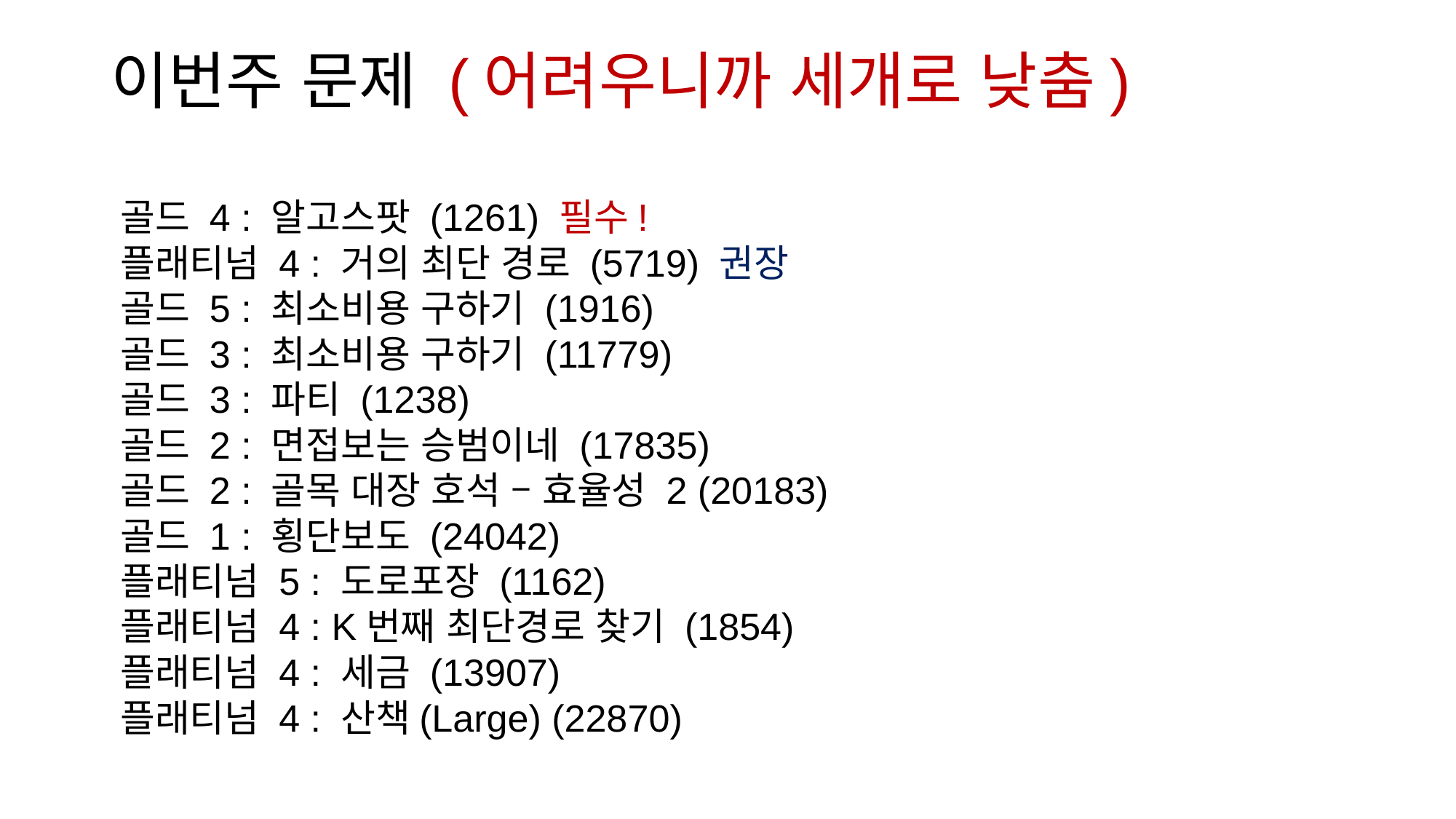

# 이번주 문제 (어려우니까 세개로 낮춤)
골드 4 : 알고스팟 (1261) 필수!
플래티넘 4 : 거의 최단 경로 (5719) 권장
골드 5 : 최소비용 구하기 (1916)
골드 3 : 최소비용 구하기 (11779)
골드 3 : 파티 (1238)
골드 2 : 면접보는 승범이네 (17835)
골드 2 : 골목 대장 호석 – 효율성 2 (20183)
골드 1 : 횡단보도 (24042)
플래티넘 5 : 도로포장 (1162)
플래티넘 4 : K번째 최단경로 찾기 (1854)
플래티넘 4 : 세금 (13907)
플래티넘 4 : 산책(Large) (22870)